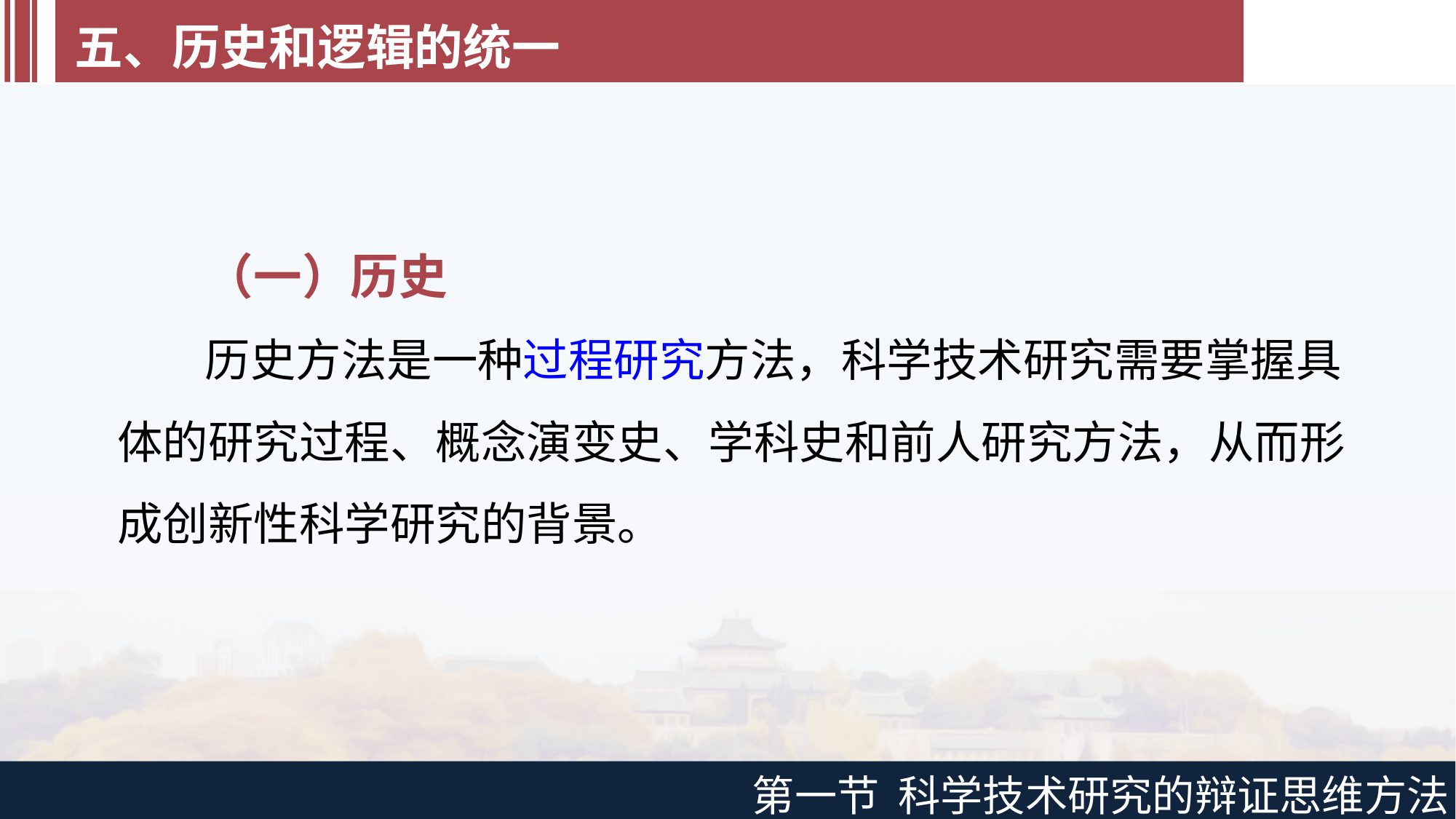

五、历史和逻辑的统一
（一）历史
历史方法是一种过程研究方法，科学技术研究需要掌握具体的研究过程、概念演变史、学科史和前人研究方法，从而形成创新性科学研究的背景。
第一节  科学技术研究的辩证思维方法